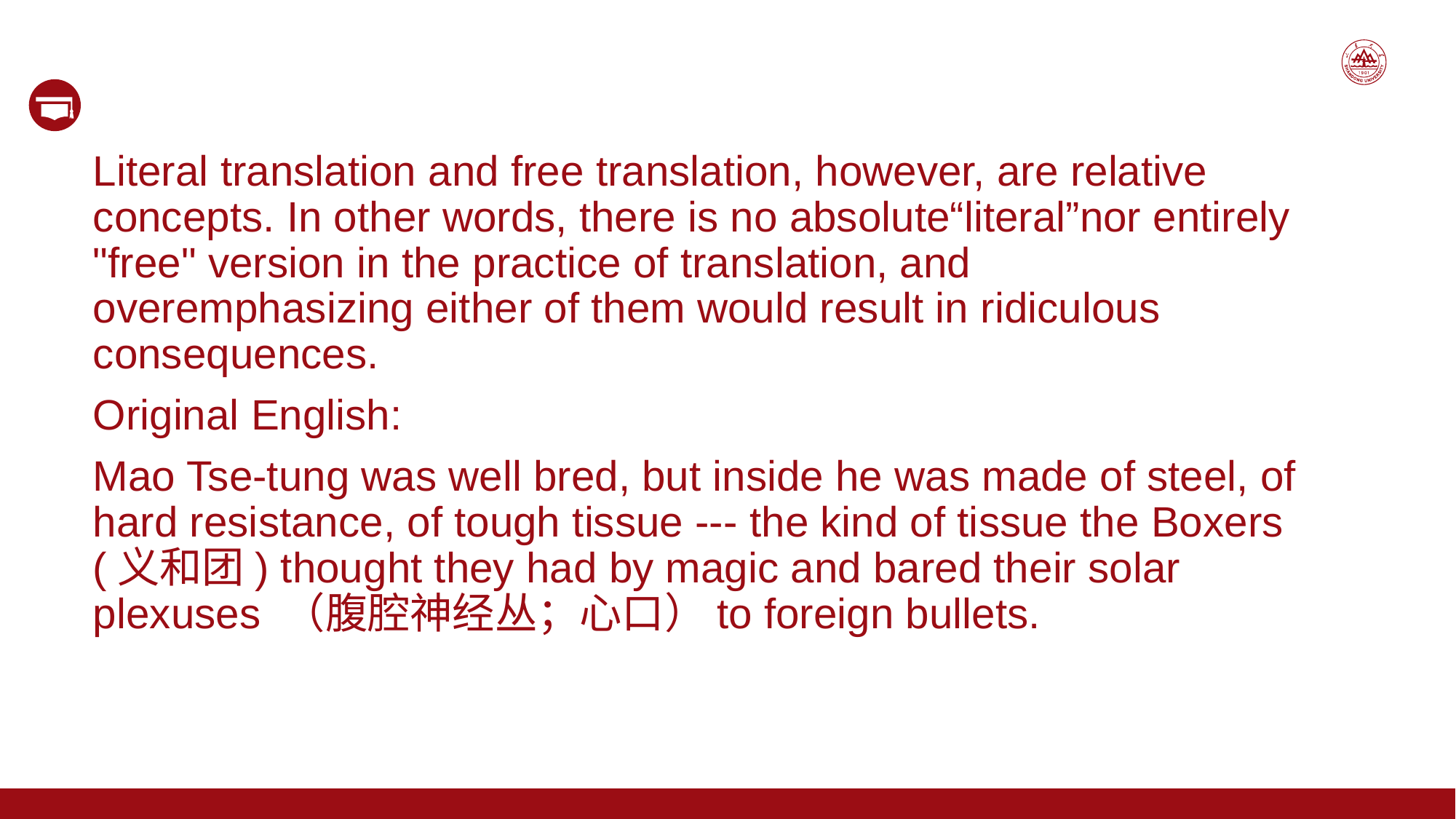

Literal translation and free translation, however, are relative concepts. In other words, there is no absolute“literal”nor entirely "free" version in the practice of translation, and overemphasizing either of them would result in ridiculous consequences.
Original English:
Mao Tse-tung was well bred, but inside he was made of steel, of hard resistance, of tough tissue --- the kind of tissue the Boxers (义和团) thought they had by magic and bared their solar plexuses （腹腔神经丛；心口）to foreign bullets.